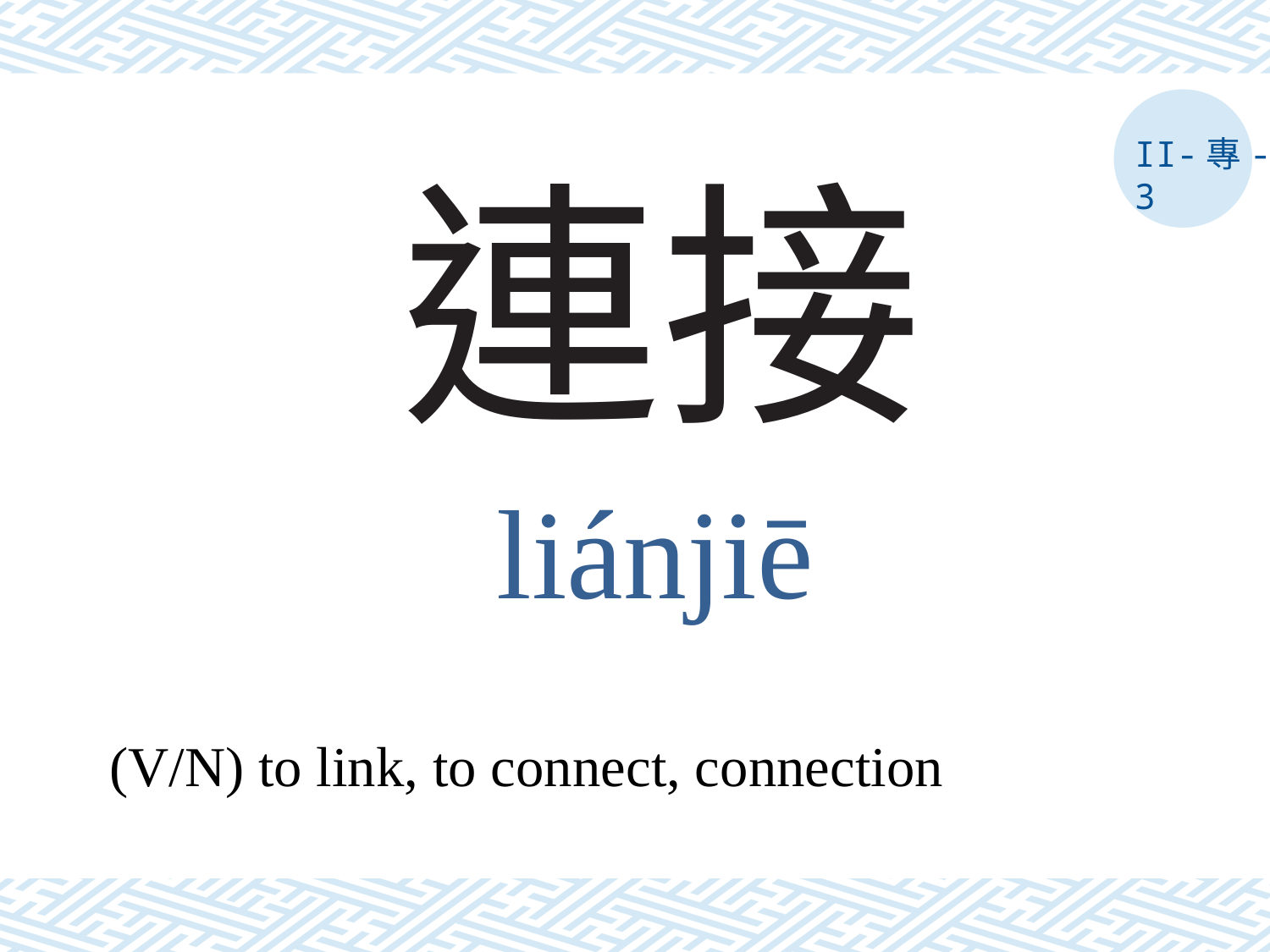

II-專-3

# 連接
liánjiē
(V/N) to link, to connect, connection